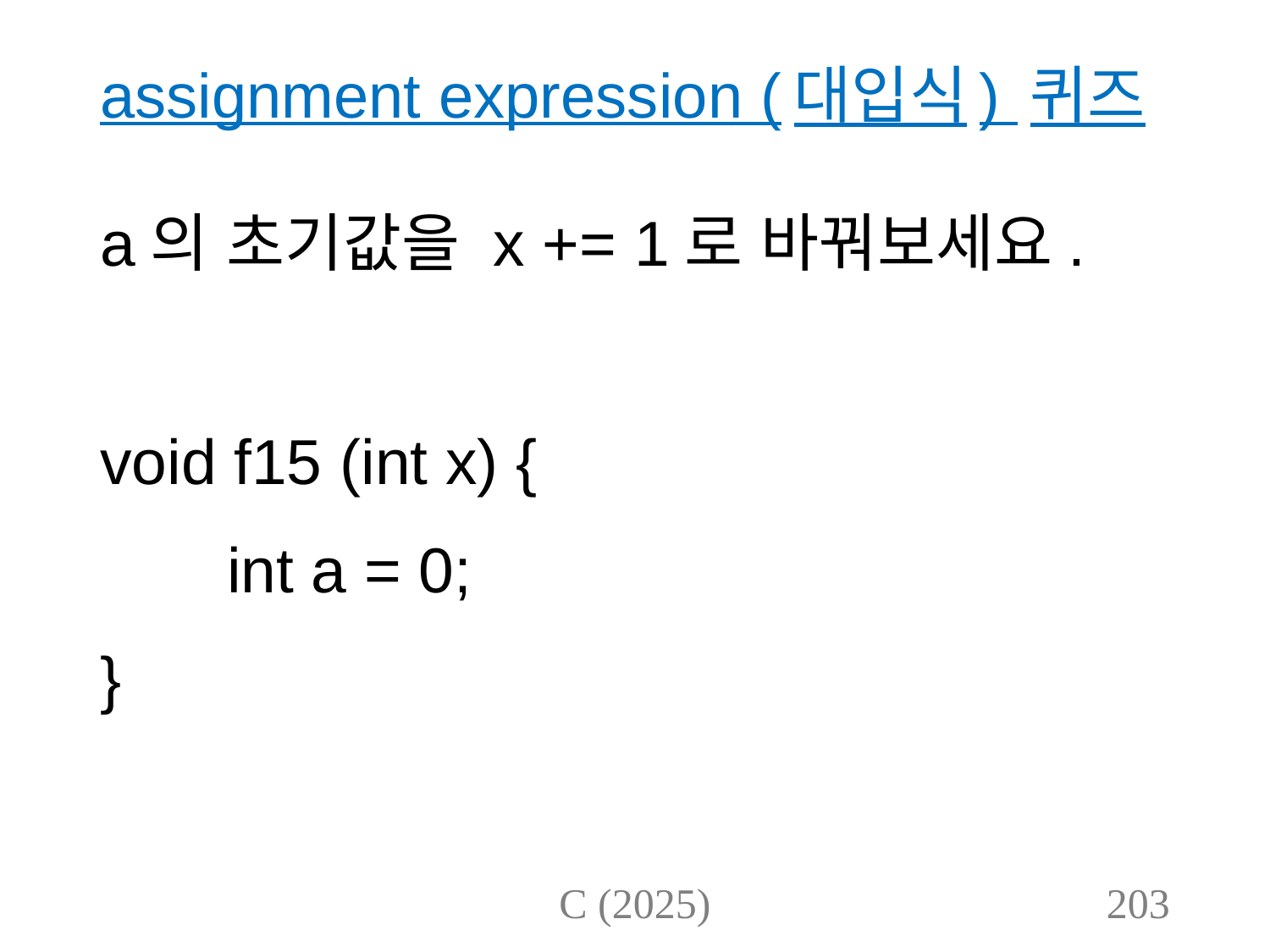

# assignment expression (대입식) 퀴즈
a의 초기값을 x += 1로 바꿔보세요.

void f15 (int x) {
	int a = 0;
}
C (2025)
203